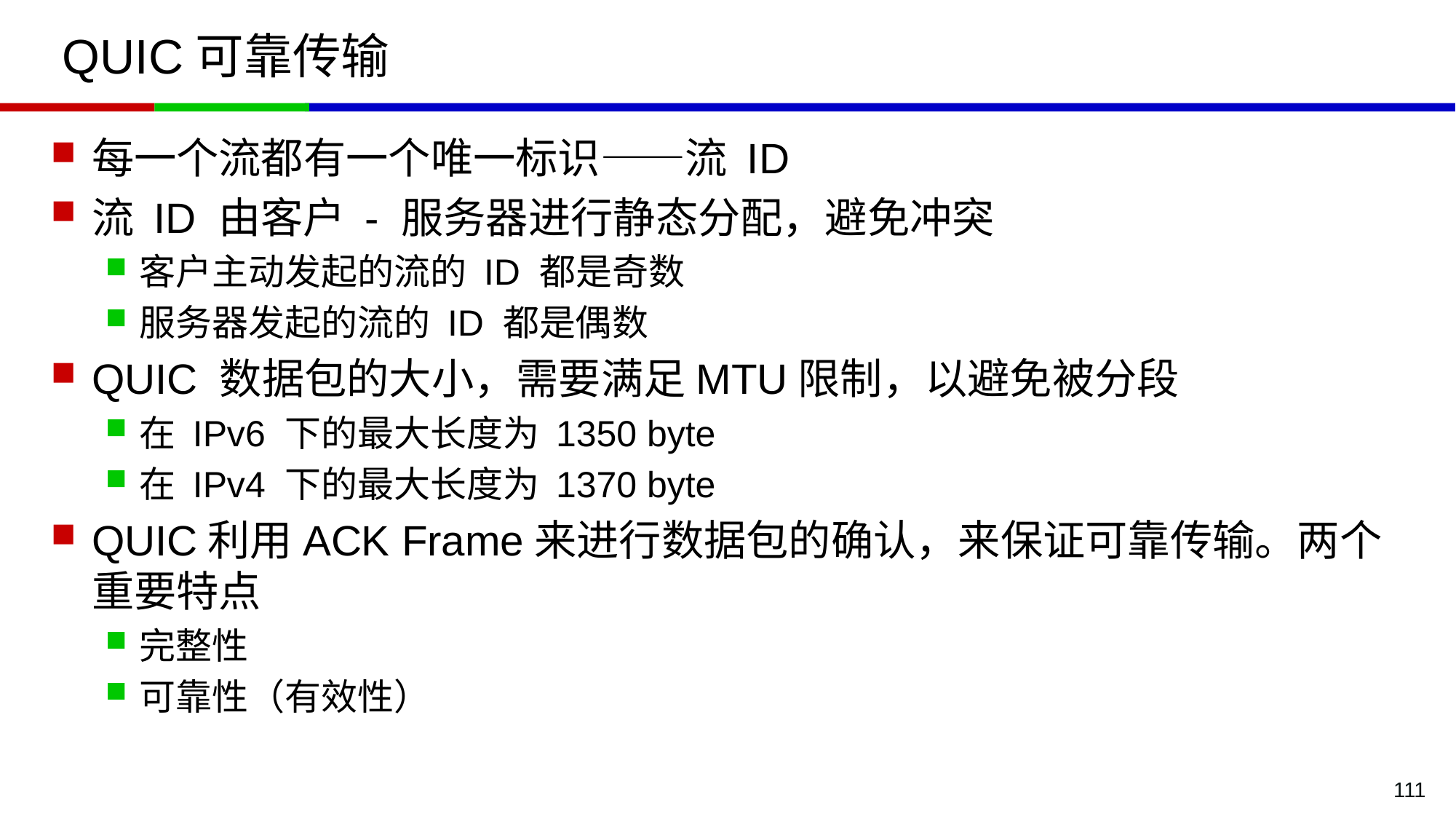

# QUIC可靠传输
每一个流都有一个唯一标识——流 ID
流 ID 由客户 - 服务器进行静态分配，避免冲突
客户主动发起的流的 ID 都是奇数
服务器发起的流的 ID 都是偶数
QUIC 数据包的大小，需要满足MTU限制，以避免被分段
在 IPv6 下的最大长度为 1350 byte
在 IPv4 下的最大长度为 1370 byte
QUIC利用ACK Frame来进行数据包的确认，来保证可靠传输。两个重要特点
完整性
可靠性（有效性）
111